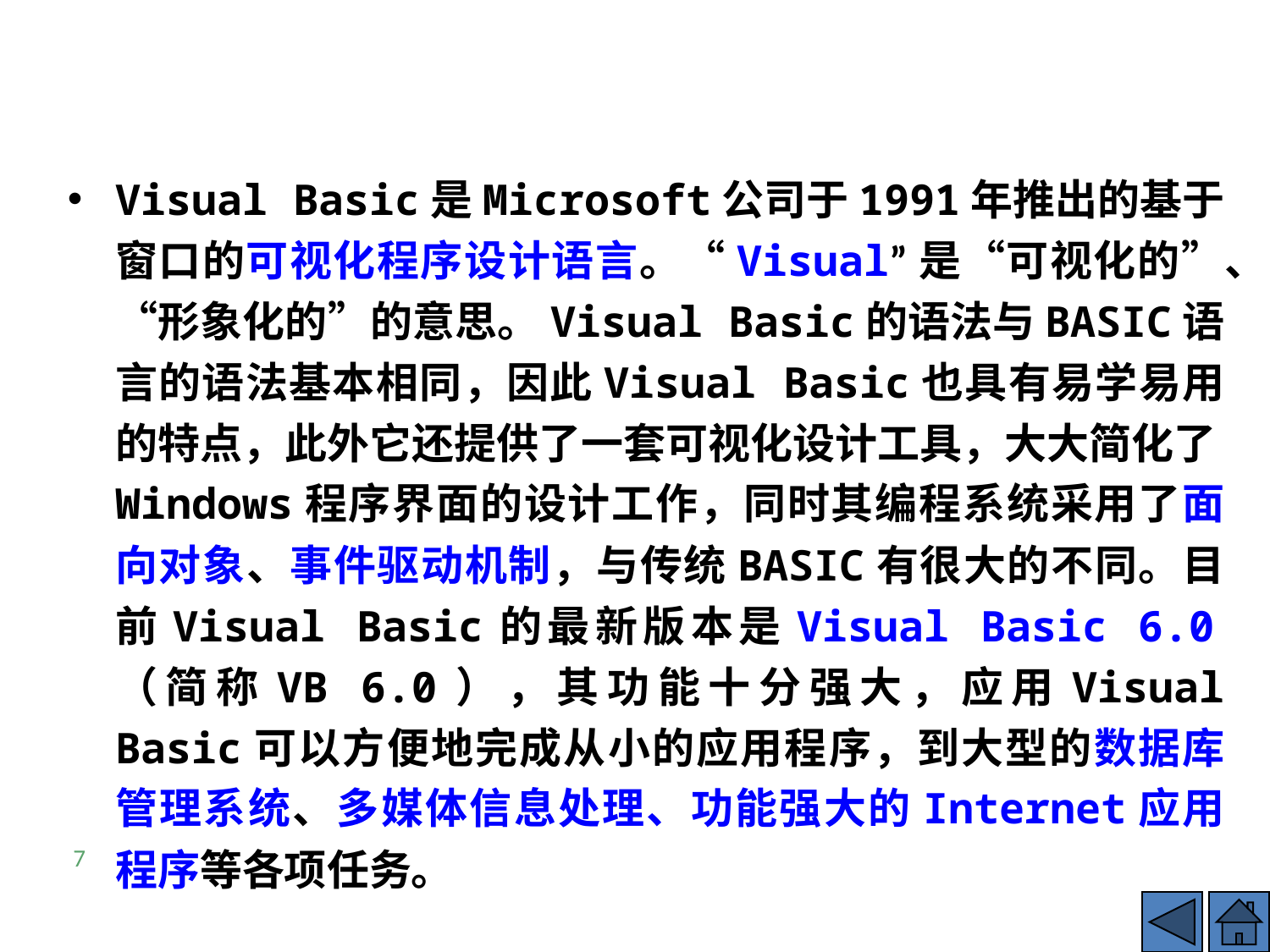

Visual Basic是Microsoft公司于1991年推出的基于窗口的可视化程序设计语言。“Visual”是“可视化的”、“形象化的”的意思。Visual Basic的语法与BASIC语言的语法基本相同，因此Visual Basic也具有易学易用的特点，此外它还提供了一套可视化设计工具，大大简化了Windows程序界面的设计工作，同时其编程系统采用了面向对象、事件驱动机制，与传统BASIC有很大的不同。目前Visual Basic的最新版本是Visual Basic 6.0（简称VB 6.0），其功能十分强大，应用Visual Basic可以方便地完成从小的应用程序，到大型的数据库管理系统、多媒体信息处理、功能强大的Internet应用程序等各项任务。
7